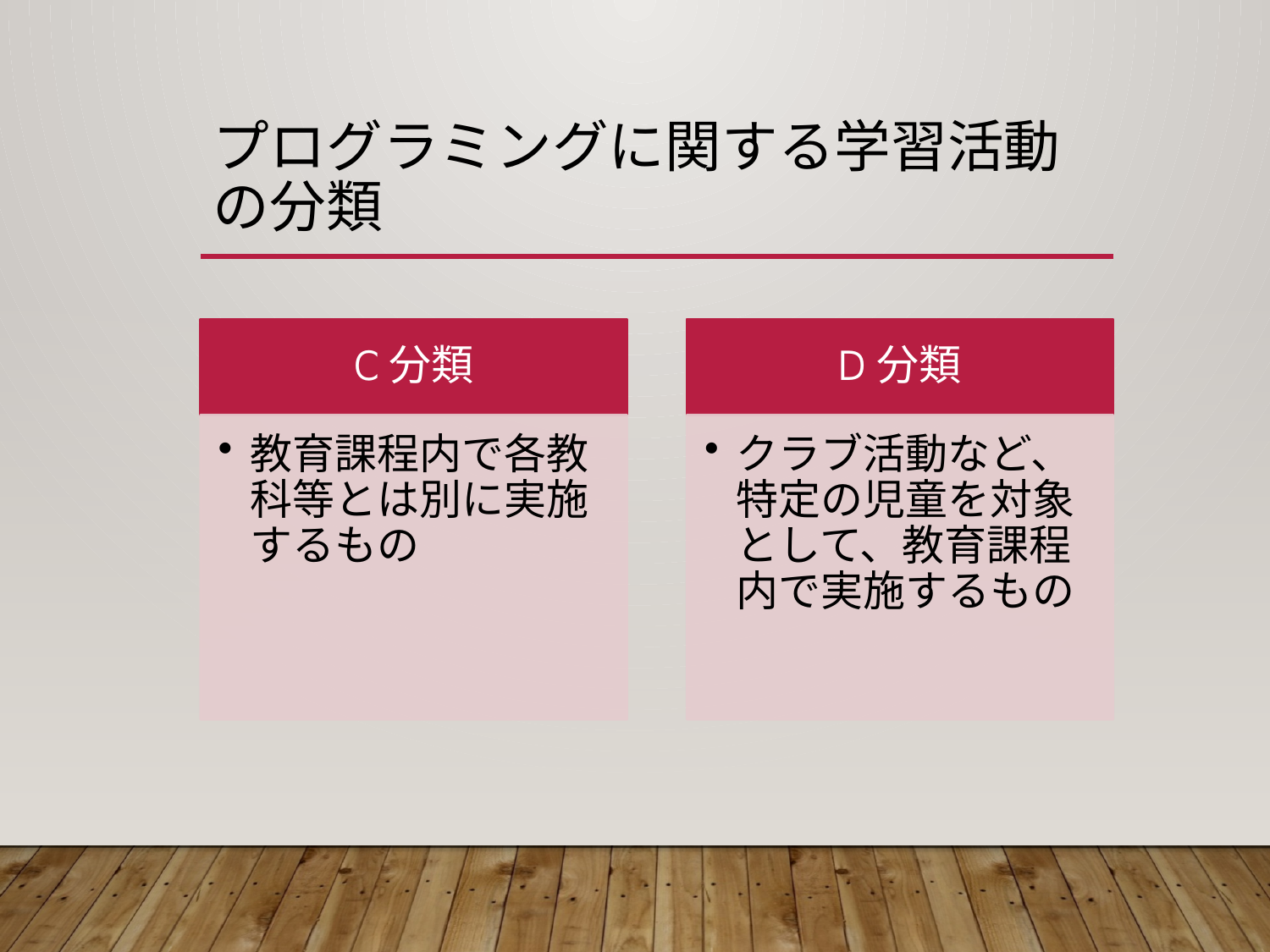

# プログラミングに関する学習活動の分類
C分類
教育課程内で各教科等とは別に実施するもの
D分類
クラブ活動など、特定の児童を対象として、教育課程内で実施するもの